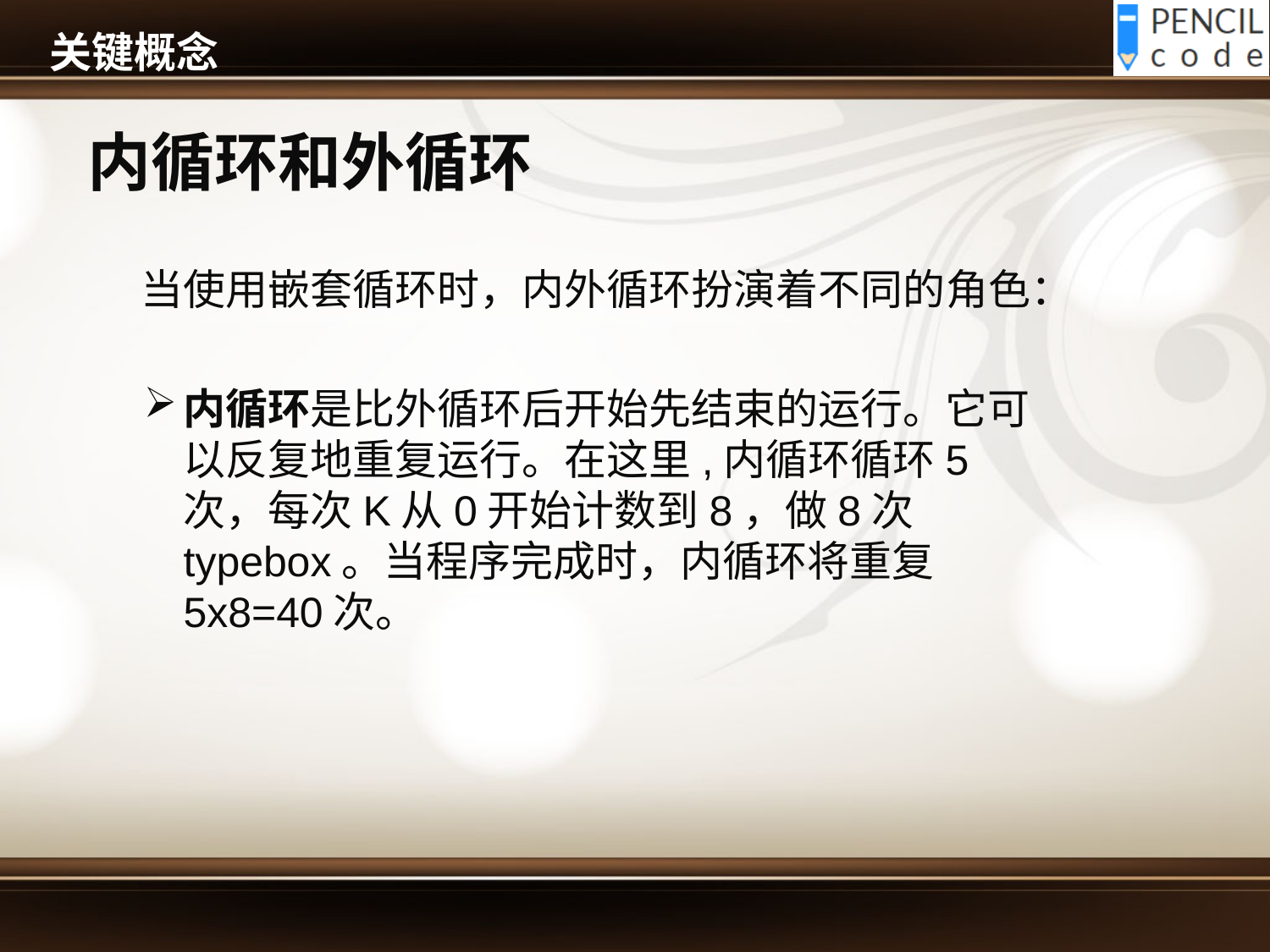

# 关键概念
内循环和外循环
当使用嵌套循环时，内外循环扮演着不同的角色：
内循环是比外循环后开始先结束的运行。它可以反复地重复运行。在这里,内循环循环5次，每次K从0开始计数到8，做8次typebox。当程序完成时，内循环将重复5x8=40次。